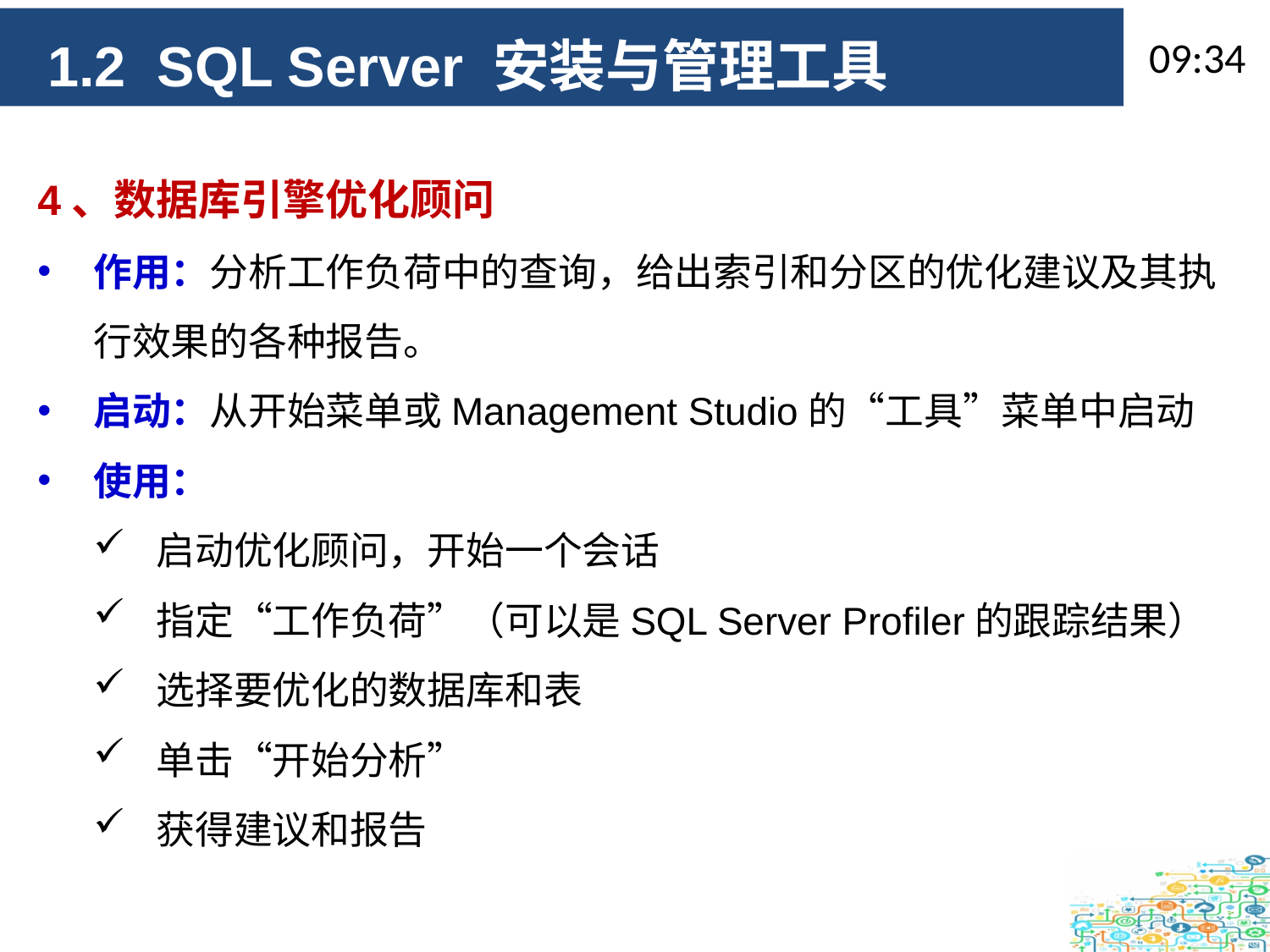

1.2  SQL Server 安装与管理工具
09:34
4、数据库引擎优化顾问
作用：分析工作负荷中的查询，给出索引和分区的优化建议及其执行效果的各种报告。
启动：从开始菜单或Management Studio的“工具”菜单中启动
使用：
启动优化顾问，开始一个会话
指定“工作负荷”（可以是SQL Server Profiler的跟踪结果）
选择要优化的数据库和表
单击“开始分析”
获得建议和报告